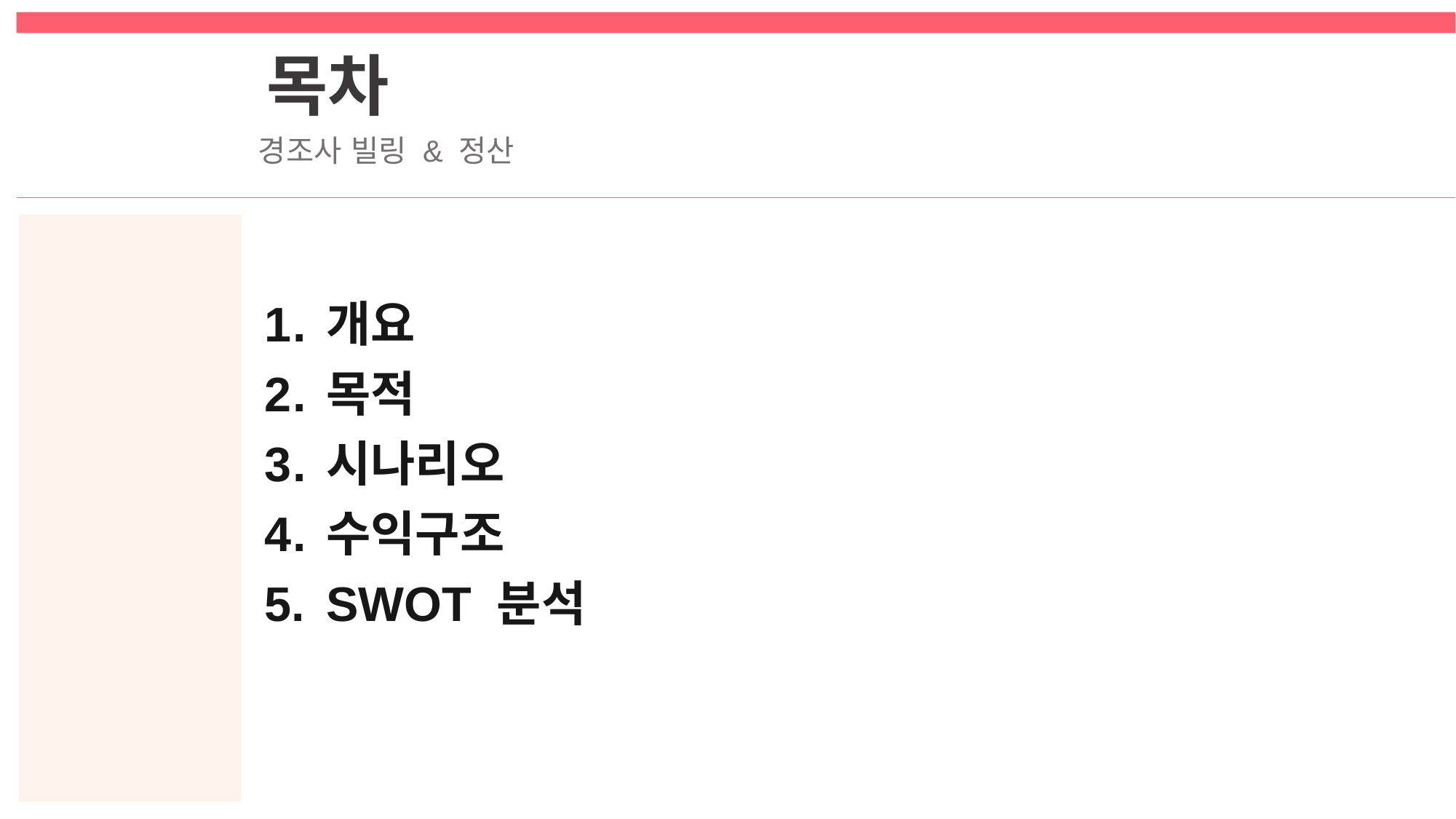

목차
경조사 빌링 & 정산

개요
목적
시나리오
수익구조
SWOT 분석